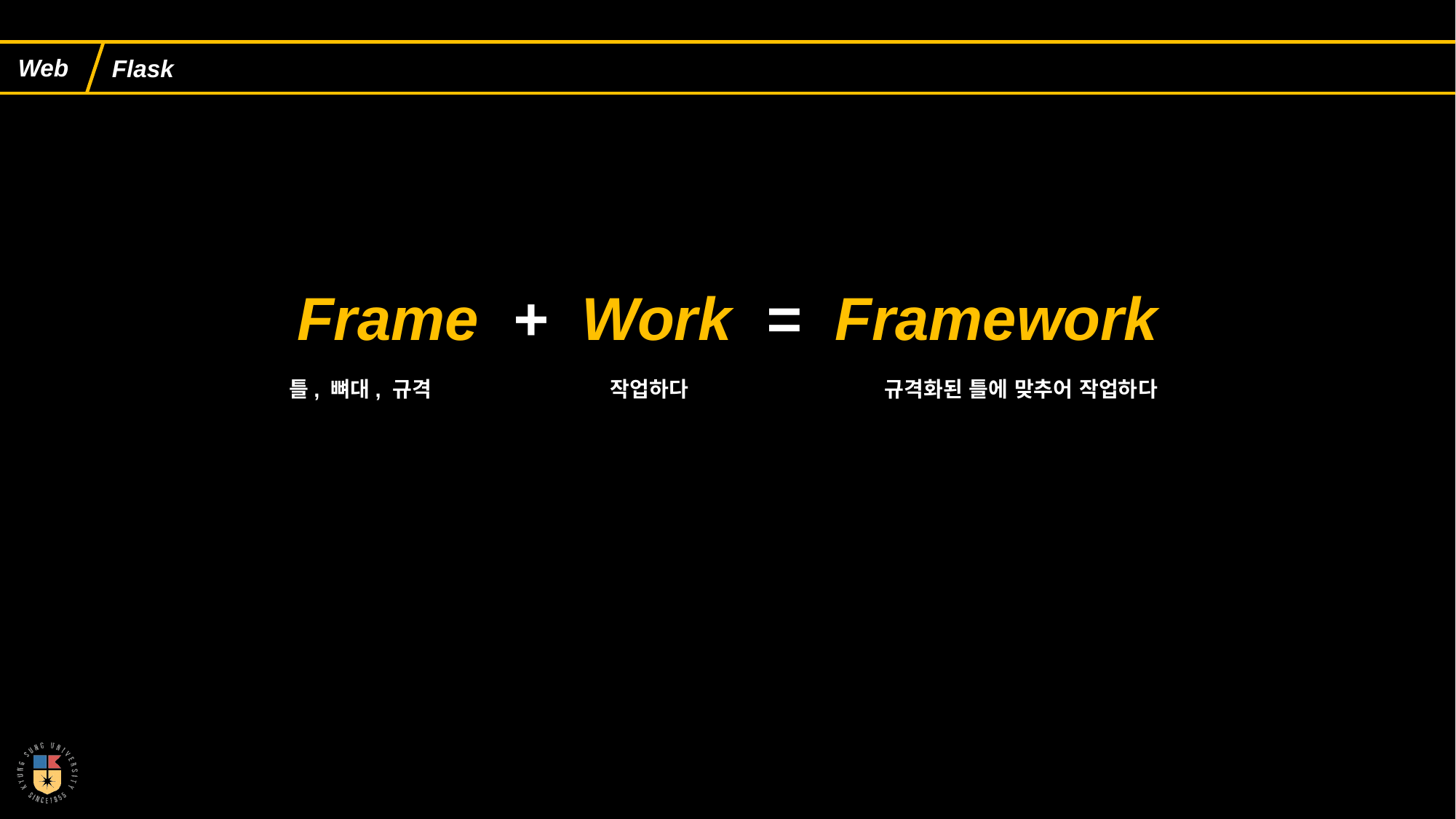

Flask
Frame  +  Work  =  Framework
틀, 뼈대, 규격
작업하다
규격화된 틀에 맞추어 작업하다